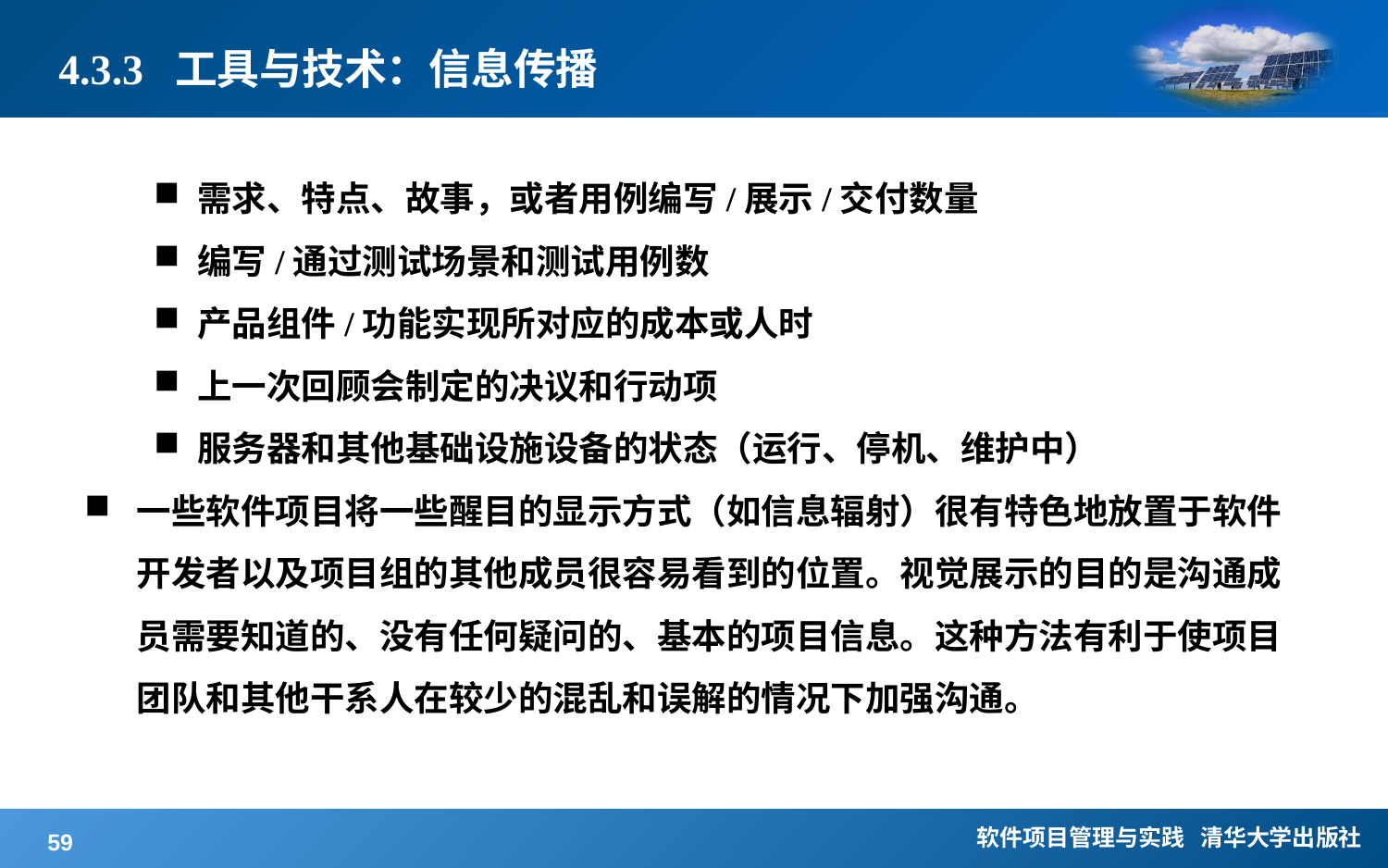

# 4.3.3  工具与技术：信息传播
需求、特点、故事，或者用例编写/展示/交付数量
编写/通过测试场景和测试用例数
产品组件/功能实现所对应的成本或人时
上一次回顾会制定的决议和行动项
服务器和其他基础设施设备的状态（运行、停机、维护中）
一些软件项目将一些醒目的显示方式（如信息辐射）很有特色地放置于软件开发者以及项目组的其他成员很容易看到的位置。视觉展示的目的是沟通成员需要知道的、没有任何疑问的、基本的项目信息。这种方法有利于使项目团队和其他干系人在较少的混乱和误解的情况下加强沟通。